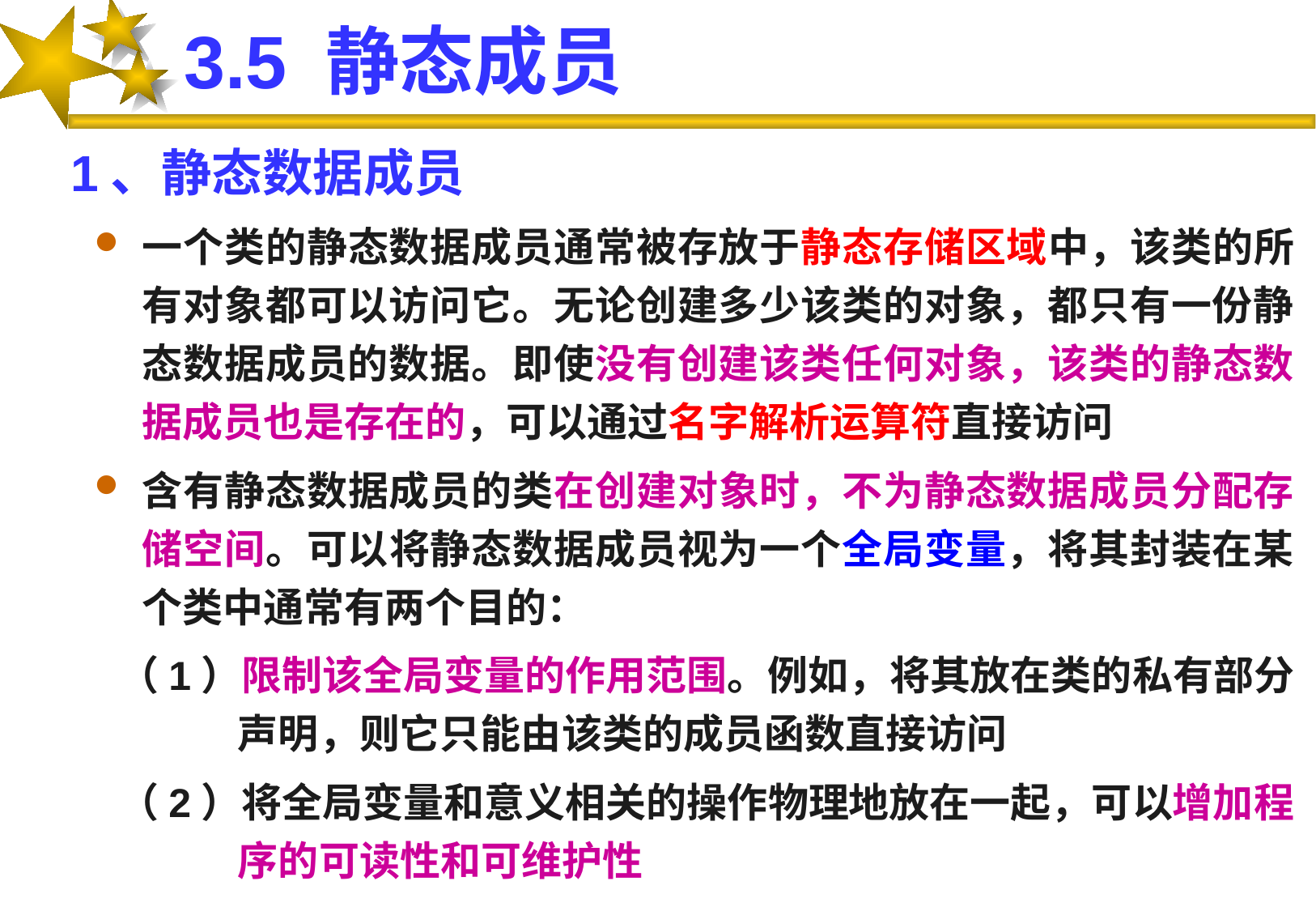

# 3.5 静态成员
1、静态数据成员
一个类的静态数据成员通常被存放于静态存储区域中，该类的所有对象都可以访问它。无论创建多少该类的对象，都只有一份静态数据成员的数据。即使没有创建该类任何对象，该类的静态数据成员也是存在的，可以通过名字解析运算符直接访问
含有静态数据成员的类在创建对象时，不为静态数据成员分配存储空间。可以将静态数据成员视为一个全局变量，将其封装在某个类中通常有两个目的：
（1）限制该全局变量的作用范围。例如，将其放在类的私有部分声明，则它只能由该类的成员函数直接访问
（2）将全局变量和意义相关的操作物理地放在一起，可以增加程序的可读性和可维护性